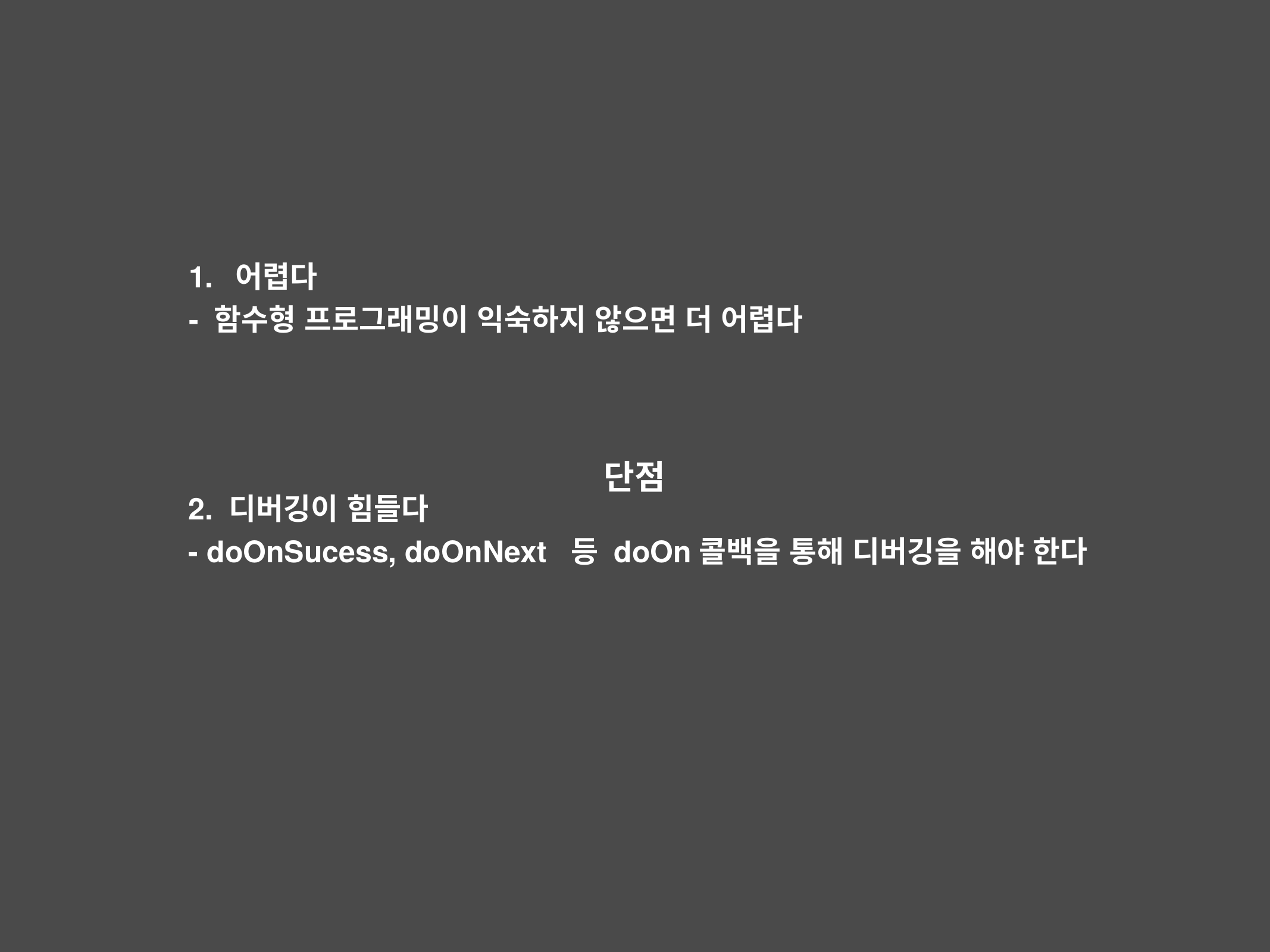

어렵다
- 함수형 프로그래밍이 익숙하지 않으면 더 어렵다
단점
2. 디버깅이 힘들다
- doOnSucess, doOnNext  등 doOn콜백을 통해 디버깅을 해야 한다